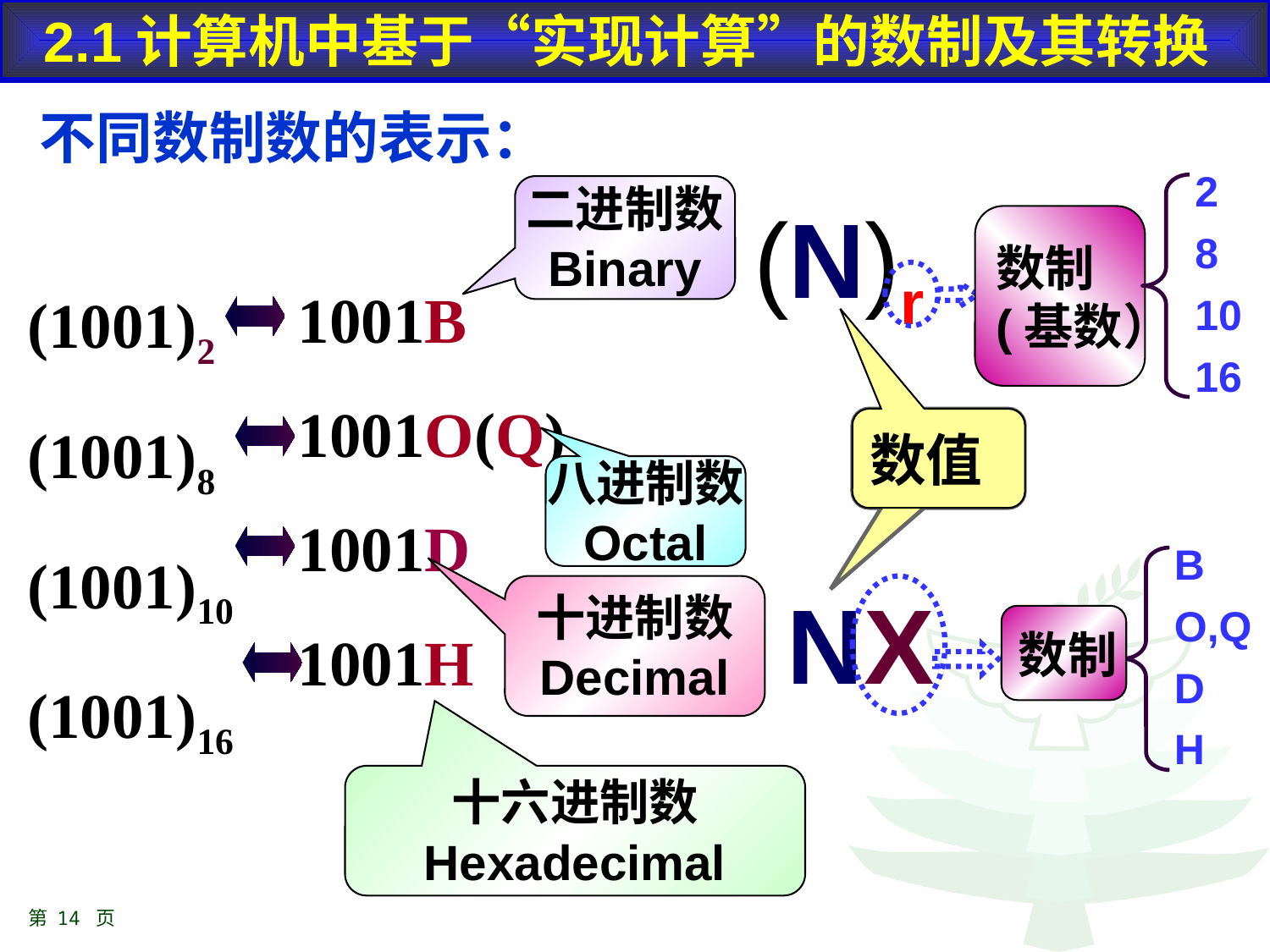

2.1计算机中基于“实现计算”的数制及其转换
   不同数制数的表示：
(N)r
2
8
10
16

二进制数
Binary
数制
(基数）

(1001)2
(1001)8
(1001)10
(1001)16
1001B
1001O(Q)
1001D
1001H

数值

八进制数
Octal

B
O,Q
D
H

NX
十进制数
Decimal

数制

十六进制数
Hexadecimal